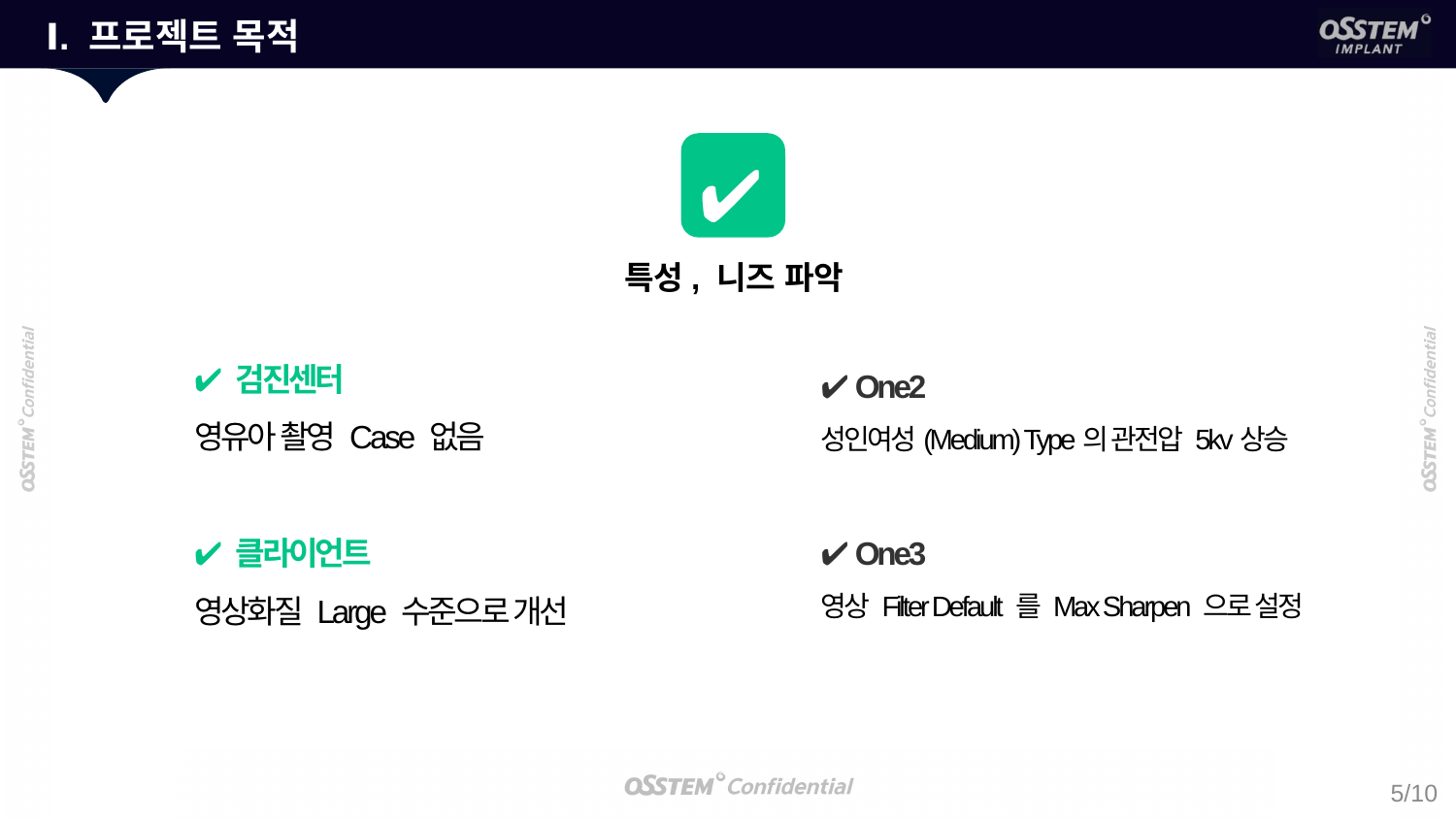

Ⅰ. 프로젝트 목적

✔
특성, 니즈 파악
✔ 검진센터
영유아 촬영 Case 없음

✔ 클라이언트
영상화질 Large 수준으로 개선
✔ One2
성인여성(Medium) Type의 관전압 5kv상승

✔ One3
영상 Filter Default 를 Max Sharpen 으로 설정